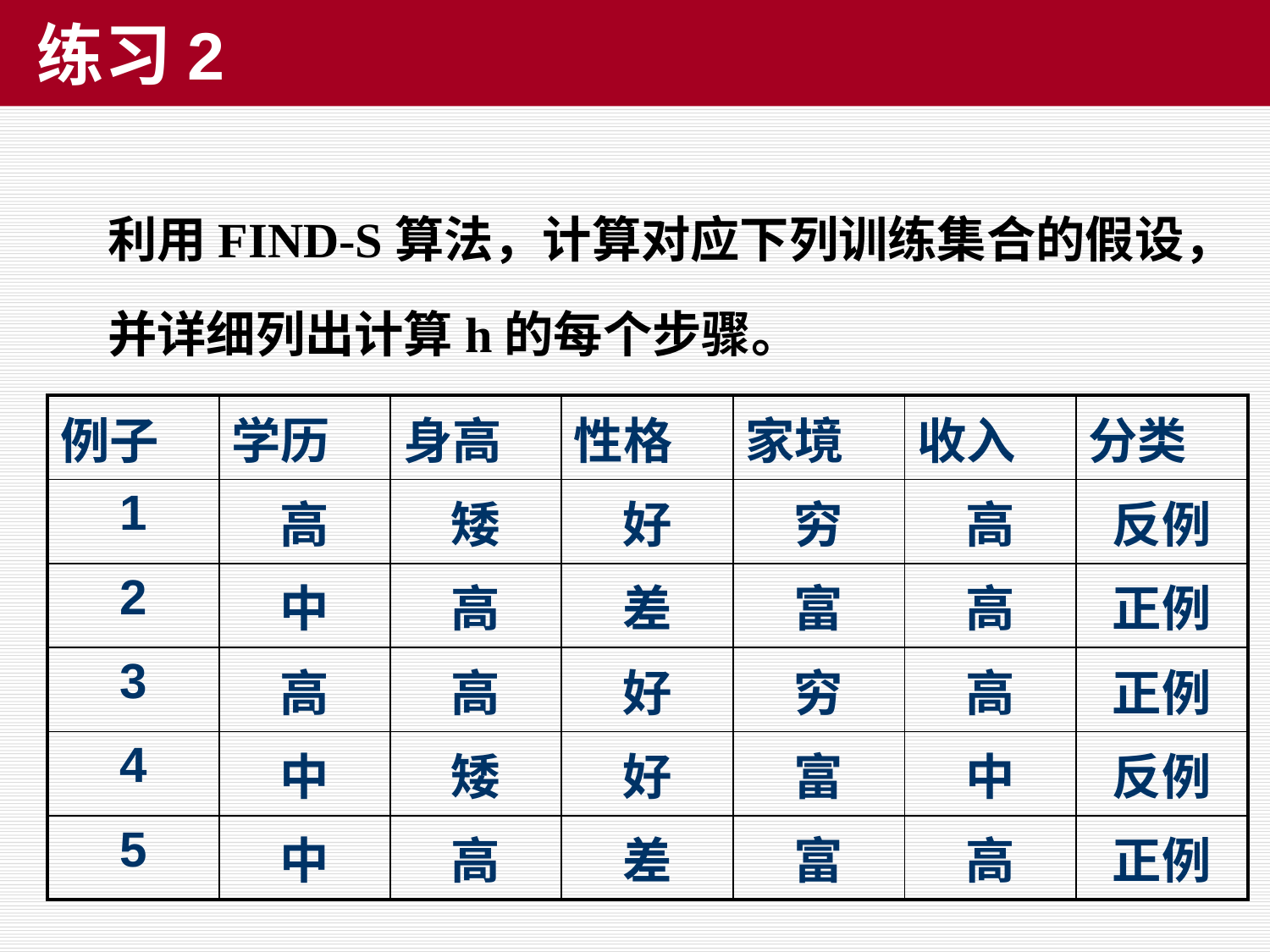

# 练习2
利用FIND-S算法，计算对应下列训练集合的假设，并详细列出计算h的每个步骤。
| 例子 | 学历 | 身高 | 性格 | 家境 | 收入 | 分类 |
| --- | --- | --- | --- | --- | --- | --- |
| 1 | 高 | 矮 | 好 | 穷 | 高 | 反例 |
| 2 | 中 | 高 | 差 | 富 | 高 | 正例 |
| 3 | 高 | 高 | 好 | 穷 | 高 | 正例 |
| 4 | 中 | 矮 | 好 | 富 | 中 | 反例 |
| 5 | 中 | 高 | 差 | 富 | 高 | 正例 |